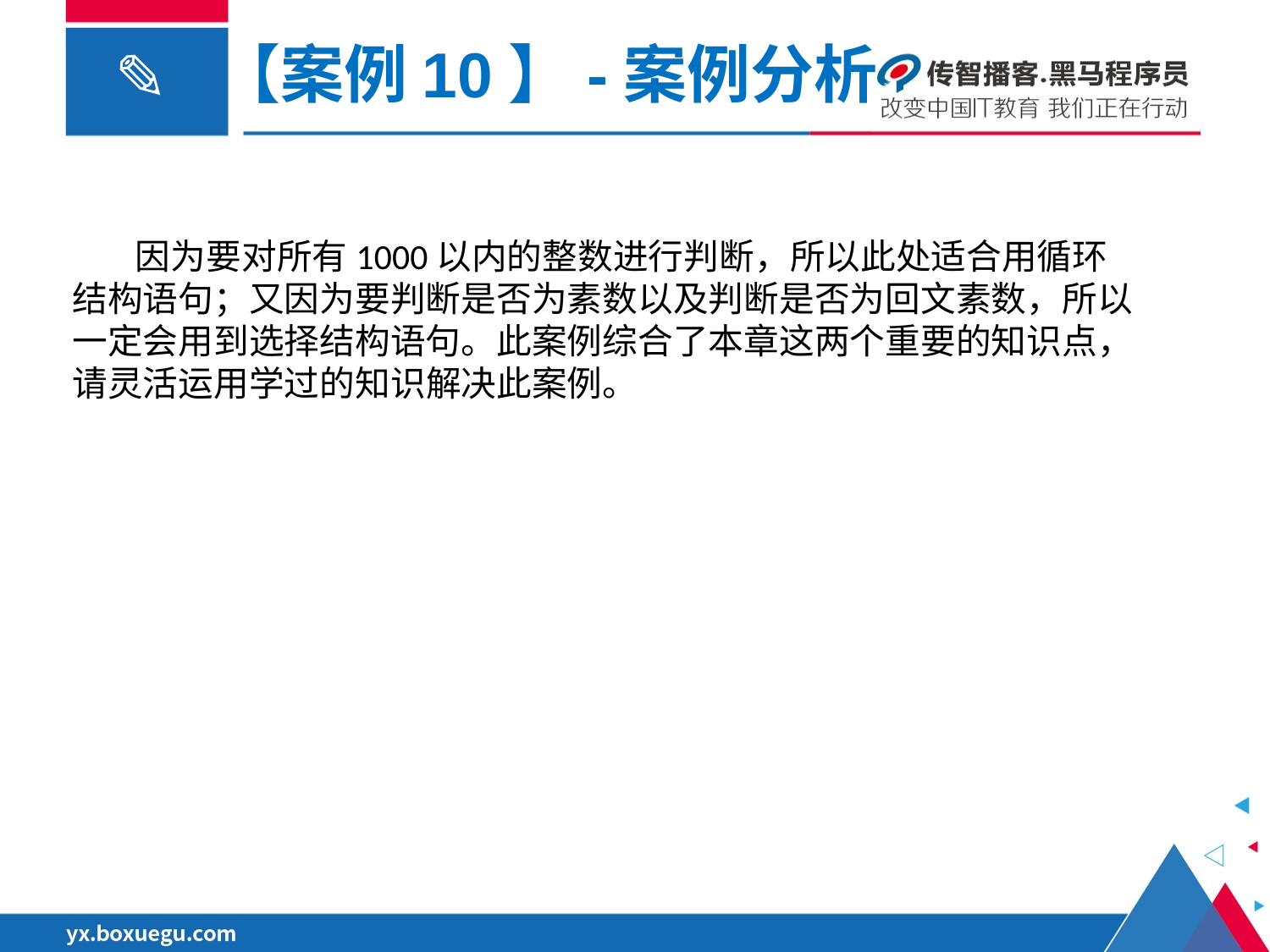

【案例10】-案例分析
       因为要对所有1000以内的整数进行判断，所以此处适合用循环结构语句；又因为要判断是否为素数以及判断是否为回文素数，所以一定会用到选择结构语句。此案例综合了本章这两个重要的知识点，请灵活运用学过的知识解决此案例。